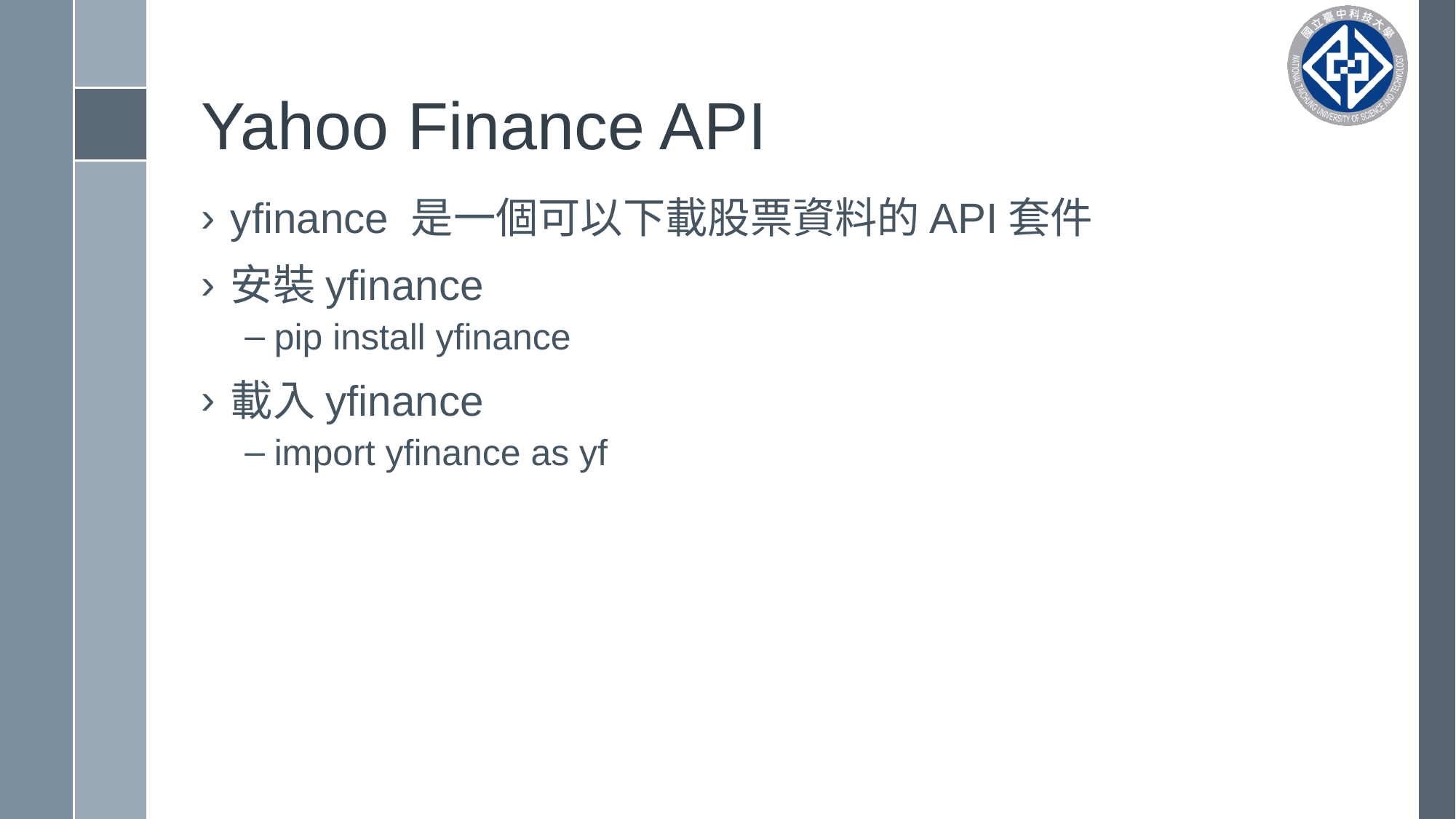

# Yahoo Finance API
yfinance 是一個可以下載股票資料的API套件
安裝yfinance
pip install yfinance
載入yfinance
import yfinance as yf